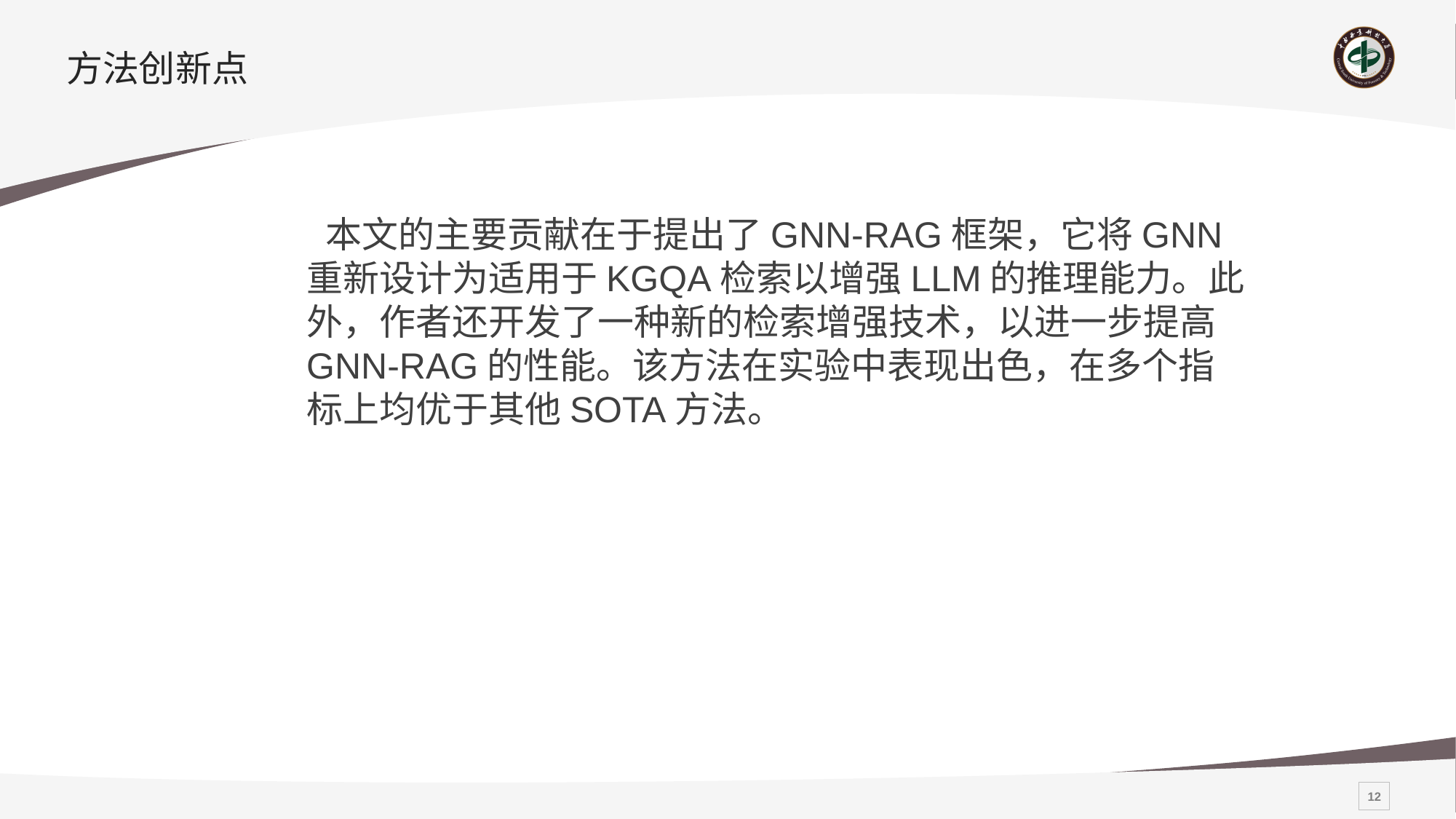

# 方法创新点
  本文的主要贡献在于提出了GNN-RAG框架，它将GNN重新设计为适用于KGQA检索以增强LLM的推理能力。此外，作者还开发了一种新的检索增强技术，以进一步提高GNN-RAG的性能。该方法在实验中表现出色，在多个指标上均优于其他SOTA方法。